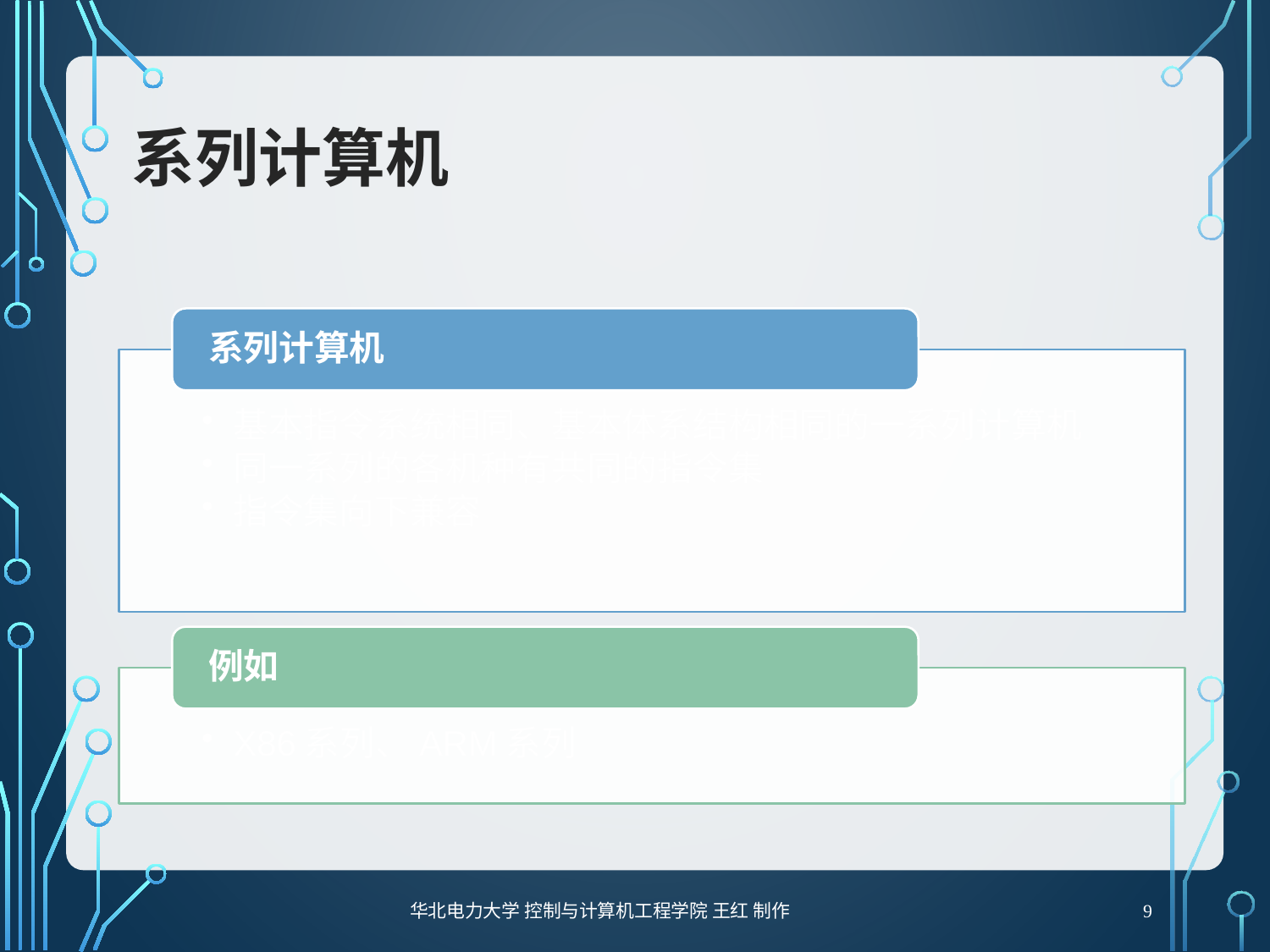

# 系列计算机
基本指令系统相同、基本体系结构相同的一系列计算机
同一系列的各机种有共同的指令集
指令集向下兼容
系列计算机
X86系列、ARM系列
例如
9
华北电力大学 控制与计算机工程学院 王红 制作